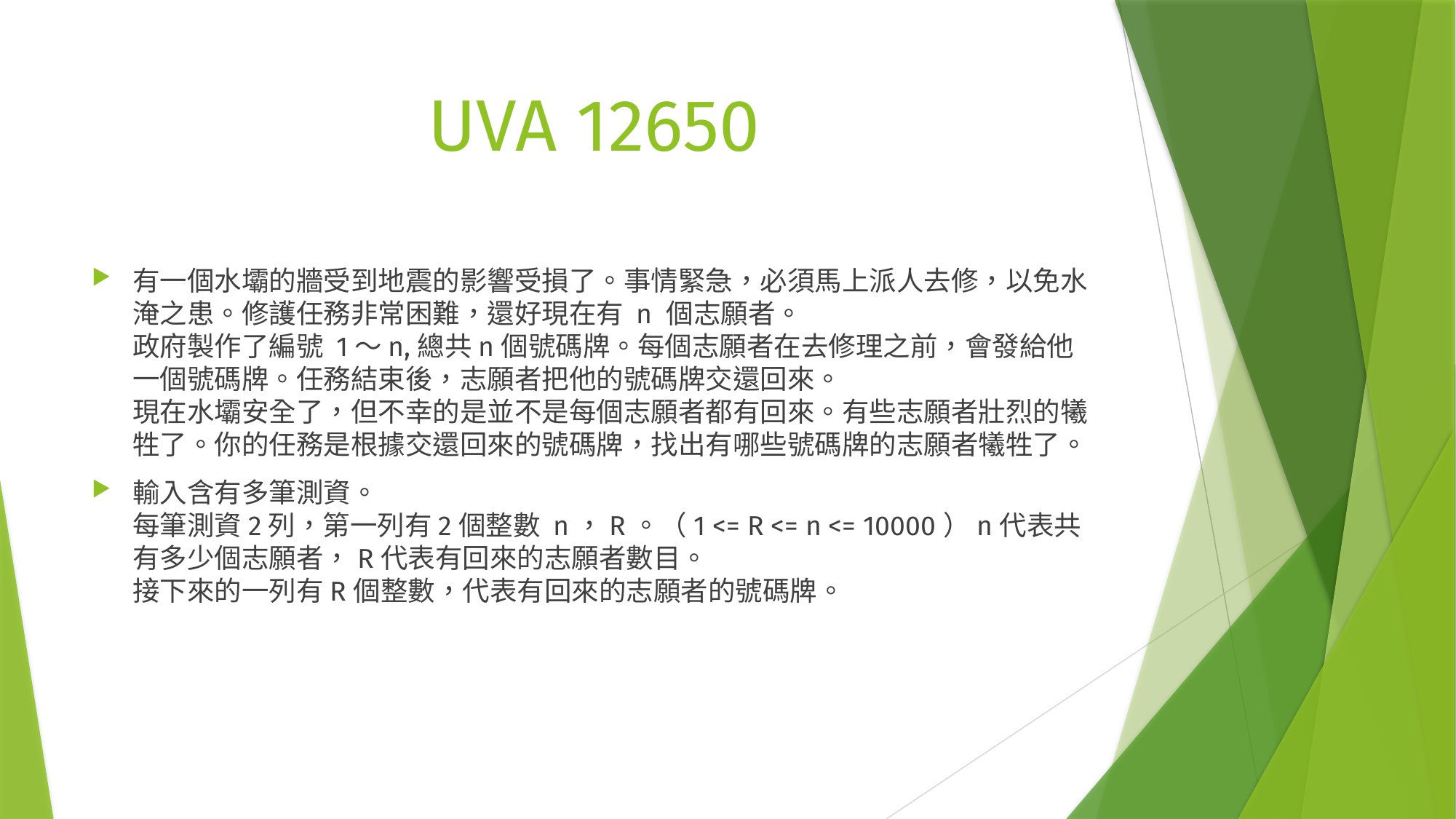

# UVA 12650
有一個水壩的牆受到地震的影響受損了。事情緊急，必須馬上派人去修，以免水淹之患。修護任務非常困難，還好現在有 n 個志願者。
政府製作了編號 1～n,總共n個號碼牌。每個志願者在去修理之前，會發給他一個號碼牌。任務結束後，志願者把他的號碼牌交還回來。
現在水壩安全了，但不幸的是並不是每個志願者都有回來。有些志願者壯烈的犧牲了。你的任務是根據交還回來的號碼牌，找出有哪些號碼牌的志願者犧牲了。
輸入含有多筆測資。
每筆測資2列，第一列有2個整數 n，R。（1 <= R <= n <= 10000）n代表共有多少個志願者，R代表有回來的志願者數目。
接下來的一列有R個整數，代表有回來的志願者的號碼牌。